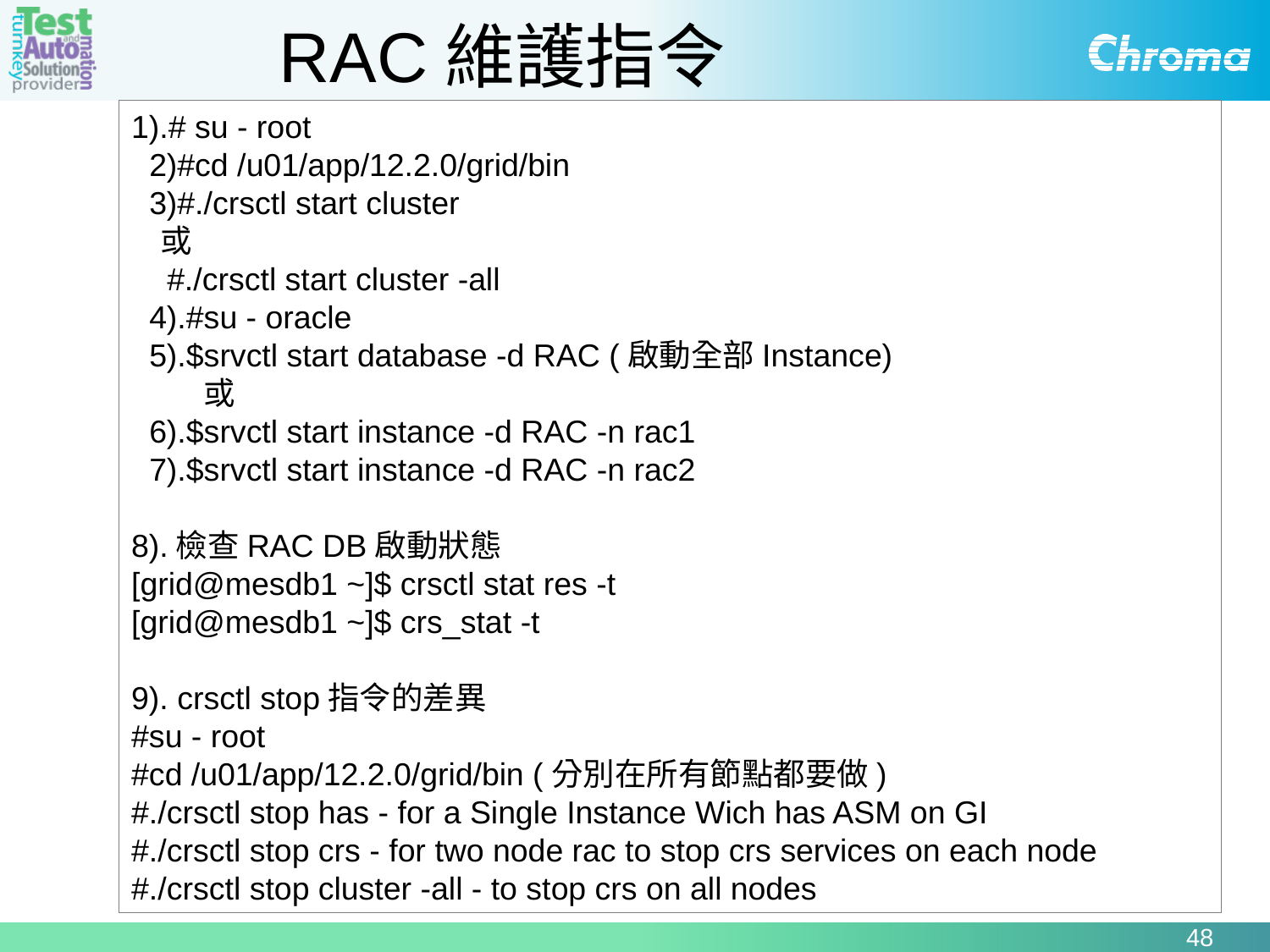

RAC維護指令
1).# su - root
  2)#cd /u01/app/12.2.0/grid/bin
  3)#./crsctl start cluster
   或
    #./crsctl start cluster -all
  4).#su - oracle
  5).$srvctl start database -d RAC (啟動全部Instance)
         或
  6).$srvctl start instance -d RAC -n rac1
  7).$srvctl start instance -d RAC -n rac2

8).檢查RAC DB啟動狀態
[grid@mesdb1 ~]$ crsctl stat res -t
[grid@mesdb1 ~]$ crs_stat -t

9). crsctl stop指令的差異
#su - root
#cd /u01/app/12.2.0/grid/bin (分別在所有節點都要做)
#./crsctl stop has - for a Single Instance Wich has ASM on GI
#./crsctl stop crs - for two node rac to stop crs services on each node
#./crsctl stop cluster -all - to stop crs on all nodes